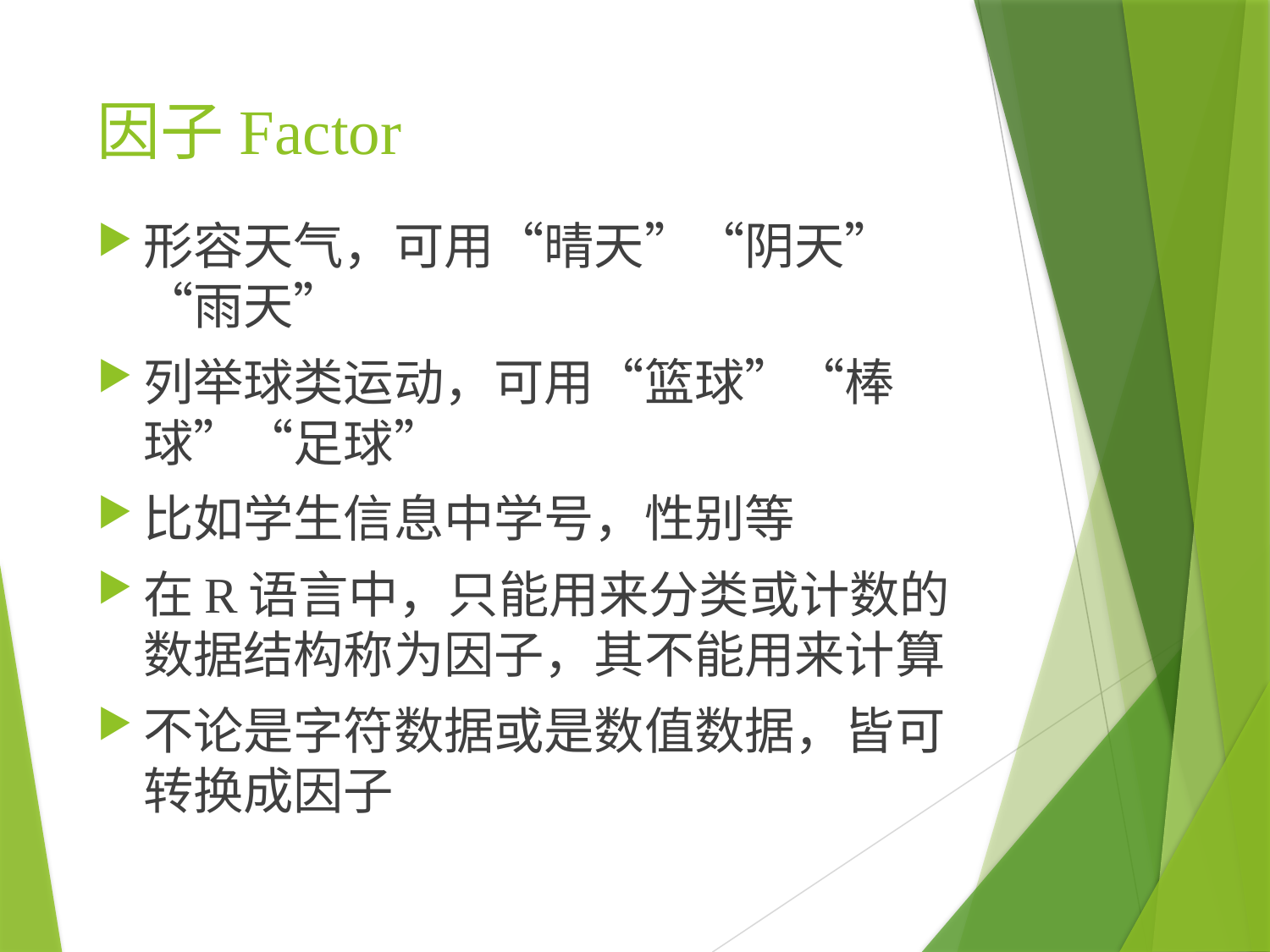

# 因子Factor
形容天气，可用“晴天”“阴天”“雨天”
列举球类运动，可用“篮球”“棒球”“足球”
比如学生信息中学号，性别等
在R语言中，只能用来分类或计数的数据结构称为因子，其不能用来计算
不论是字符数据或是数值数据，皆可转换成因子